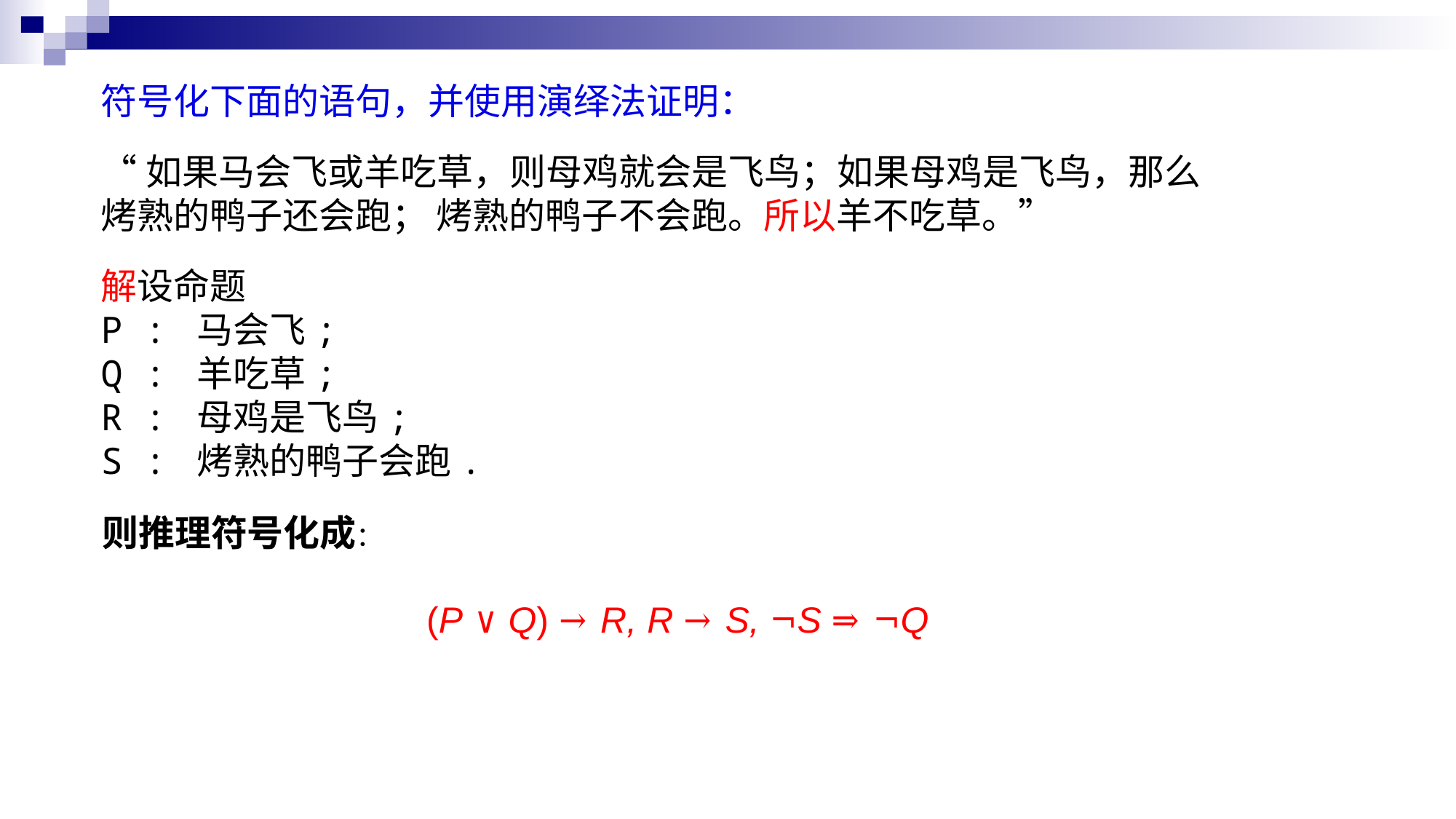

符号化下面的语句，并使用演绎法证明：
“如果马会飞或羊吃草，则母鸡就会是飞鸟；如果母鸡是飞鸟，那么烤熟的鸭子还会跑； 烤熟的鸭子不会跑。所以羊不吃草。”
解设命题
P : 马会飞;
Q : 羊吃草;
R : 母鸡是飞鸟;
S : 烤熟的鸭子会跑.
则推理符号化成：
(P ∨ Q) → R, R → S, ¬S ⇒ ¬Q